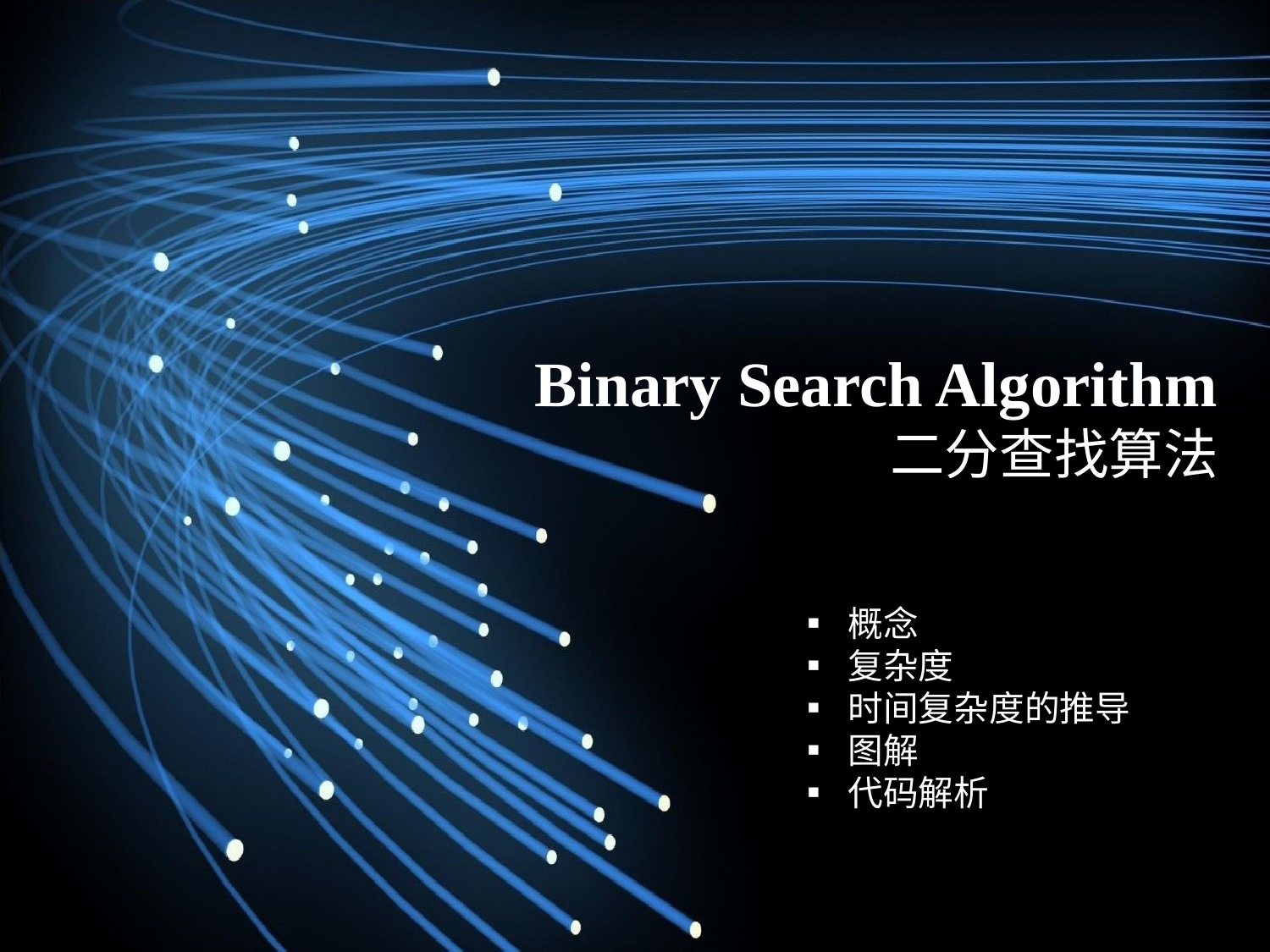

Binary Search Algorithm
二分查找算法
▪ 概念
▪ 复杂度
▪ 时间复杂度的推导
▪ 图解
▪ 代码解析